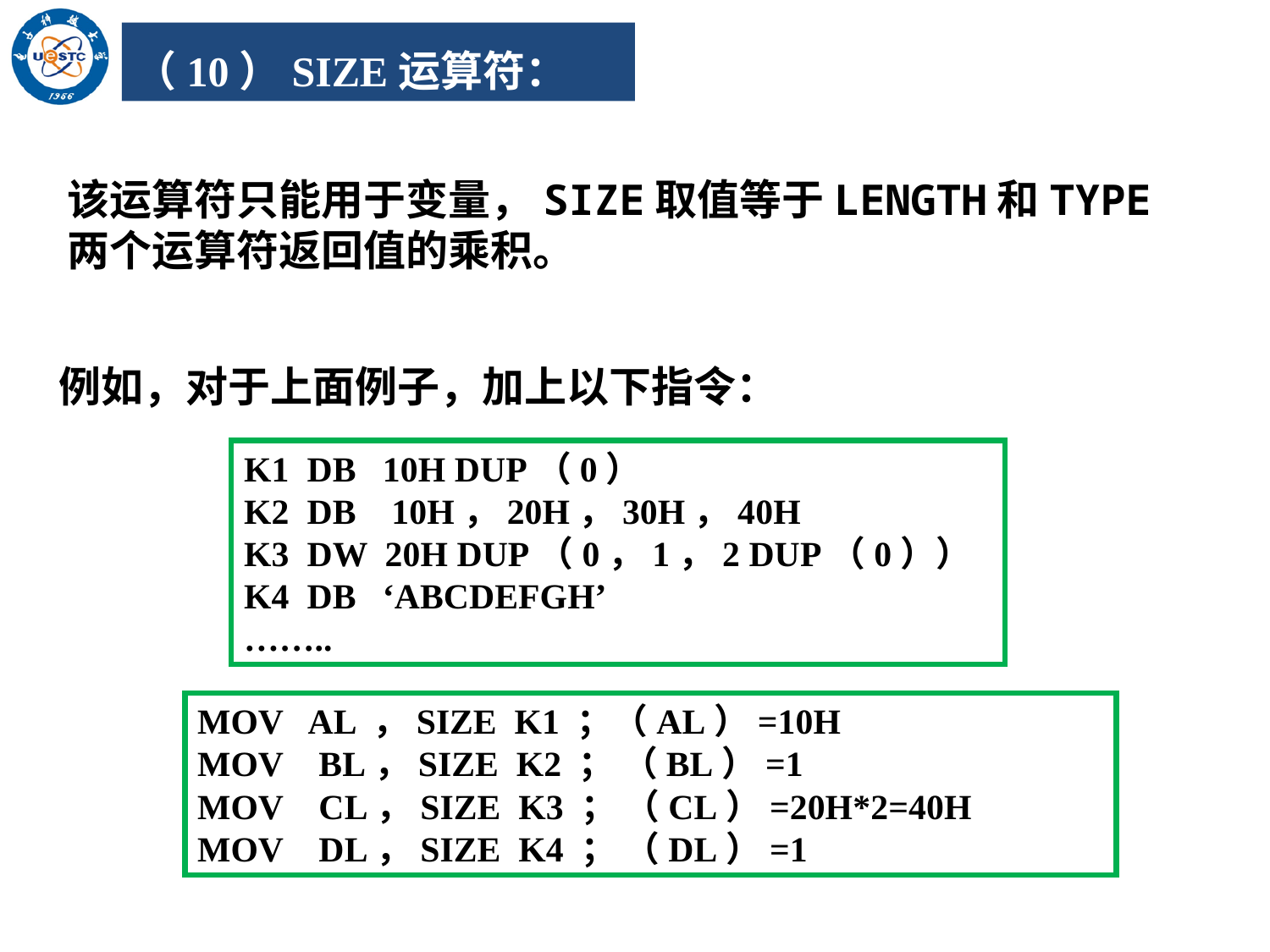

（10）SIZE运算符：
该运算符只能用于变量，SIZE取值等于LENGTH和TYPE两个运算符返回值的乘积。
例如，对于上面例子，加上以下指令：
K1  DB   10H DUP（0）
K2  DB    10H，20H，30H，40H
K3  DW  20H DUP（0，1，2 DUP（0））
K4  DB   ‘ABCDEFGH’
……..
MOV   AL ，SIZE  K1 ；（AL）=10H
MOV    BL，SIZE  K2 ； （BL）=1
MOV    CL，SIZE  K3 ； （CL）=20H*2=40H
MOV    DL，SIZE  K4 ； （DL）=1